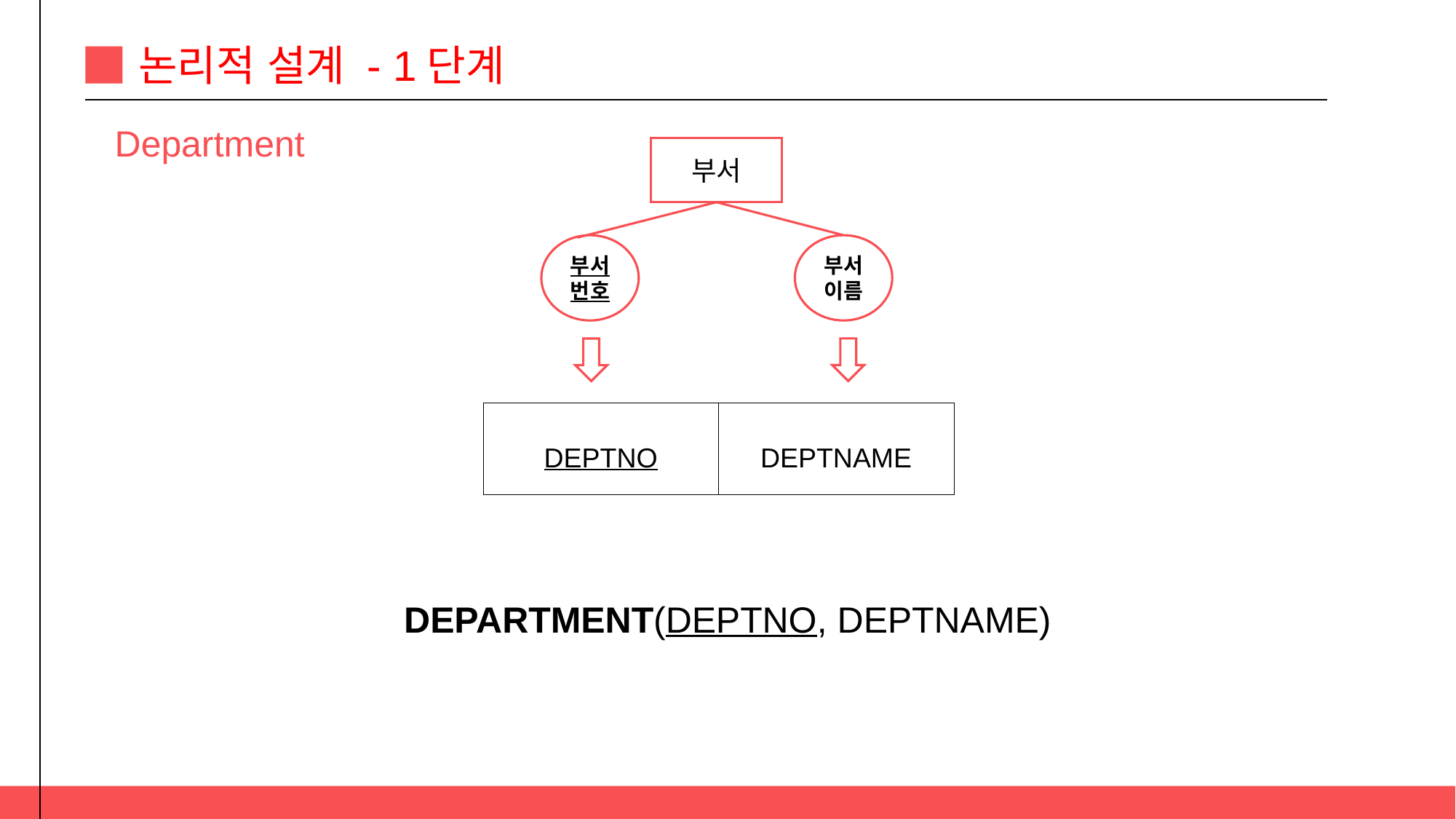

논리적 설계 - 1단계

Department
부서
부서번호
부서이름

| DEPTNO | DEPTNAME |
| --- | --- |
DEPARTMENT(DEPTNO, DEPTNAME)